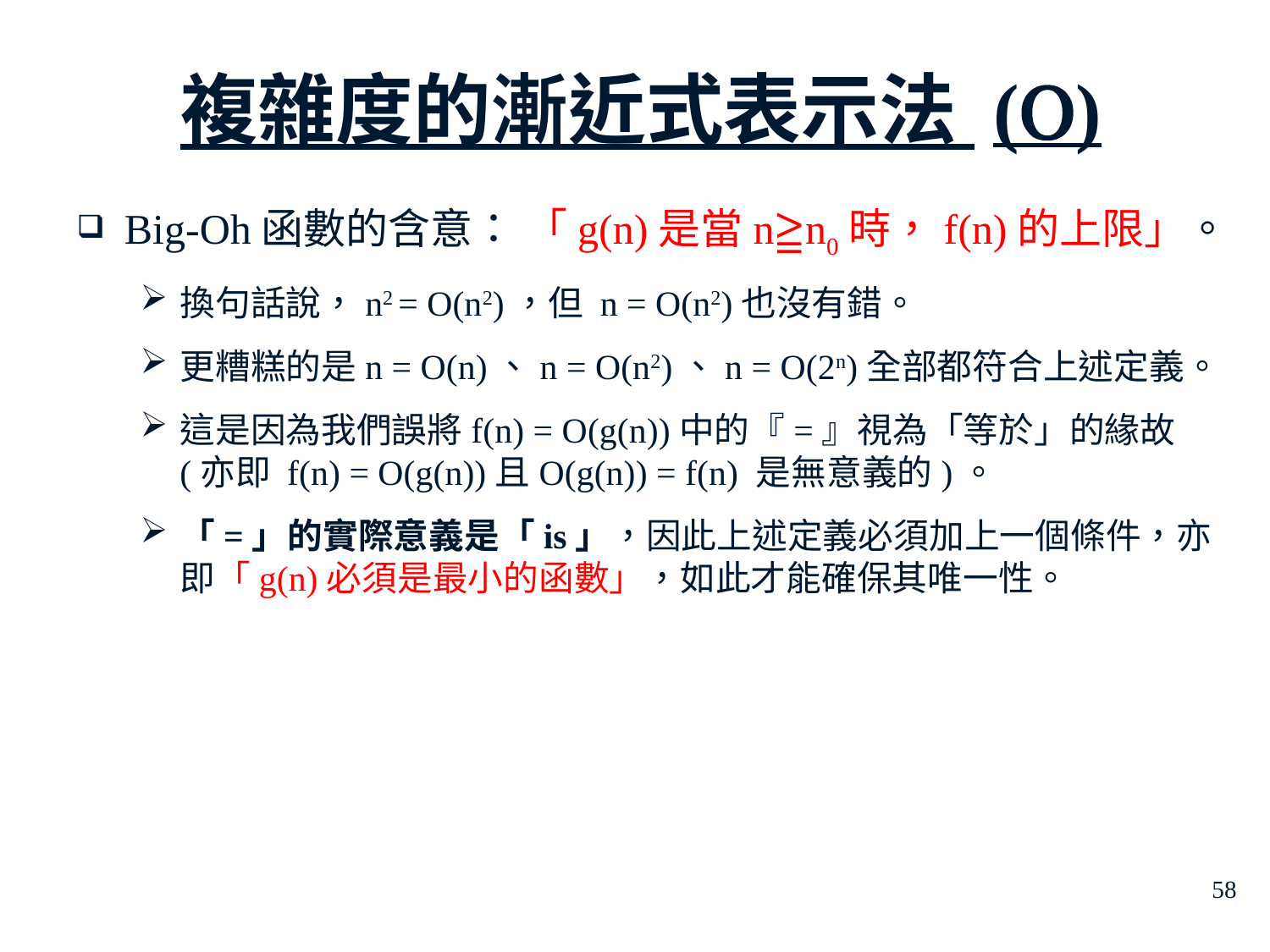

複雜度的漸近式表示法 (Ο)
Big-Oh函數的含意： 「g(n)是當n≧n0時，f(n)的上限」。
換句話說，n2 = O(n2)，但 n = O(n2)也沒有錯。
更糟糕的是n = O(n)、n = O(n2)、n = O(2n)全部都符合上述定義。
這是因為我們誤將f(n) = O(g(n))中的『=』視為「等於」的緣故
(亦即 f(n) = O(g(n))且O(g(n)) = f(n) 是無意義的)。
「=」的實際意義是「is」，因此上述定義必須加上一個條件，亦即「g(n)必須是最小的函數」，如此才能確保其唯一性。

58